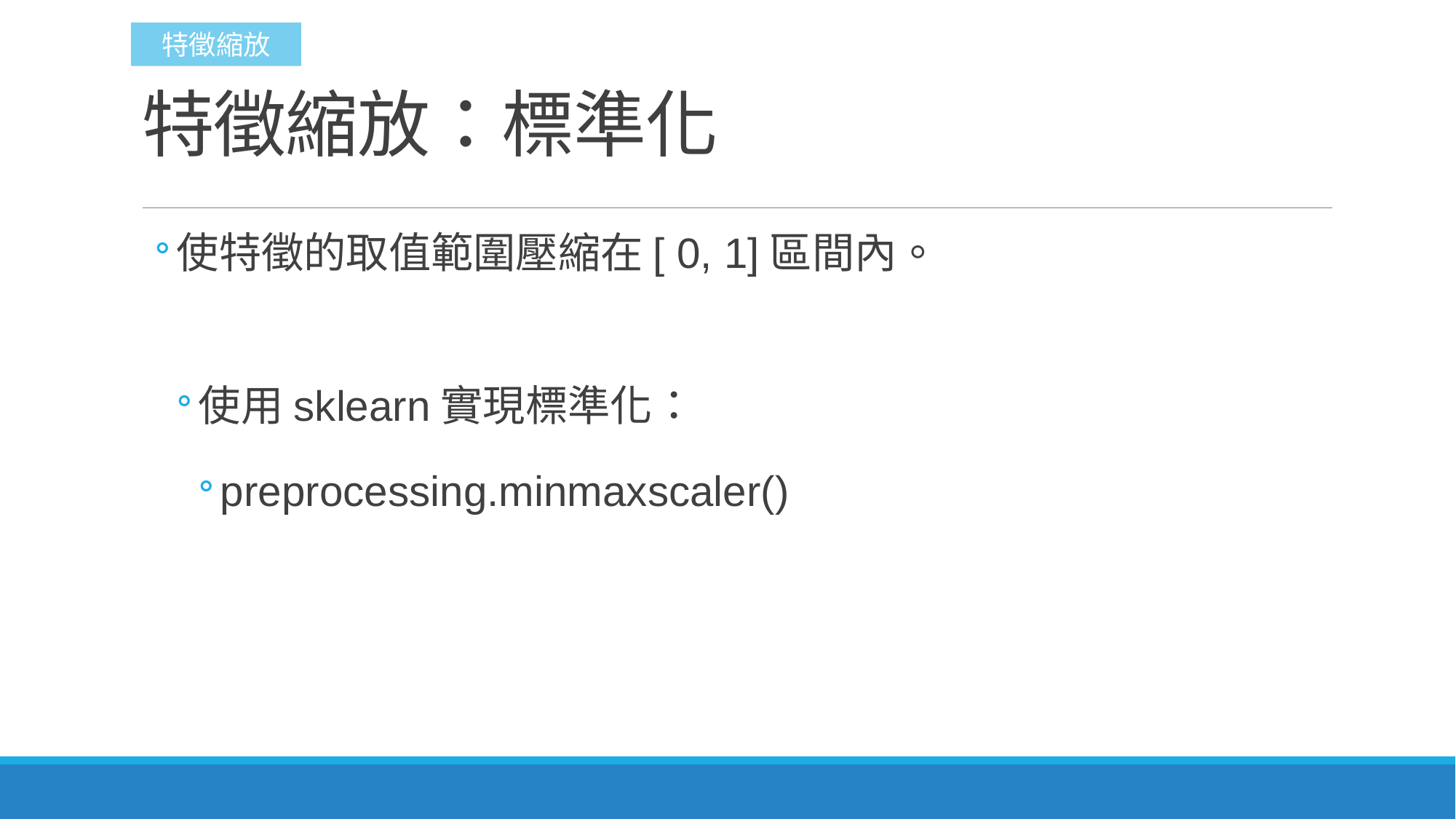

特徵縮放
# 特徵縮放：標準化
使特徵的取值範圍壓縮在[ 0, 1]區間內。

使用sklearn實現標準化：
preprocessing.minmaxscaler()